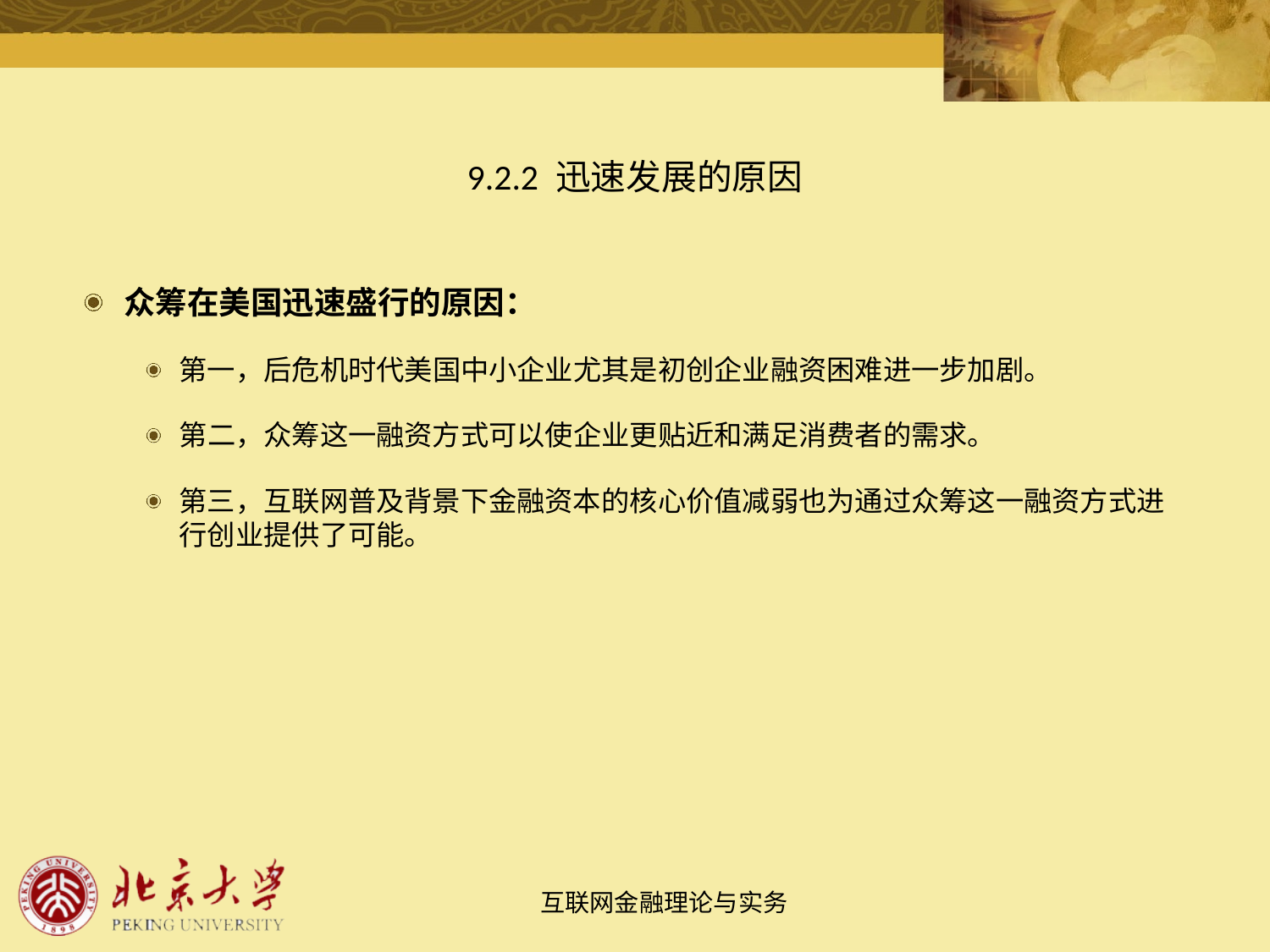

# 9.2.2 迅速发展的原因
众筹在美国迅速盛行的原因：
第一，后危机时代美国中小企业尤其是初创企业融资困难进一步加剧。
第二，众筹这一融资方式可以使企业更贴近和满足消费者的需求。
第三，互联网普及背景下金融资本的核心价值减弱也为通过众筹这一融资方式进行创业提供了可能。